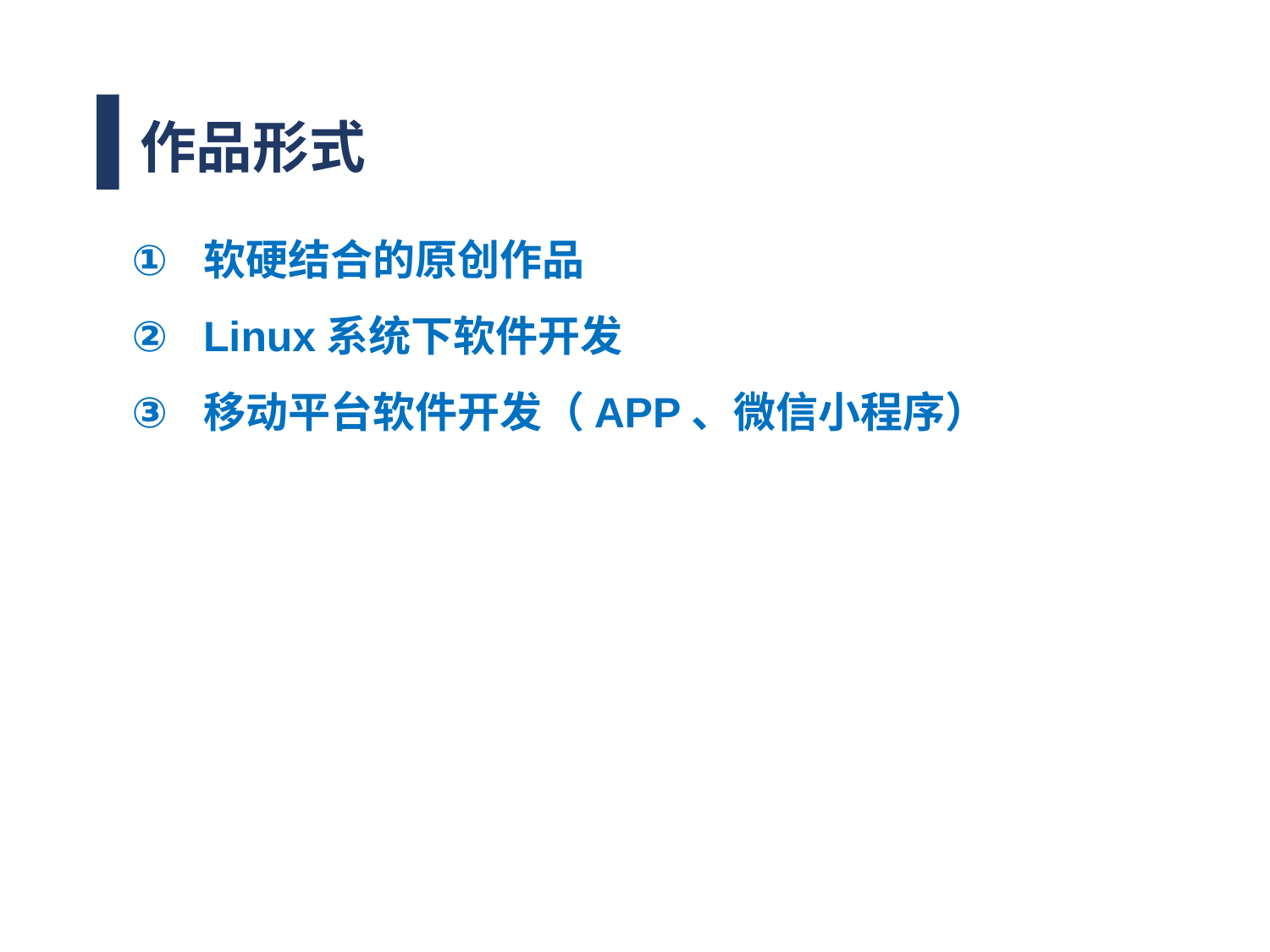

作品形式
软硬结合的原创作品
Linux系统下软件开发
移动平台软件开发（APP、微信小程序）